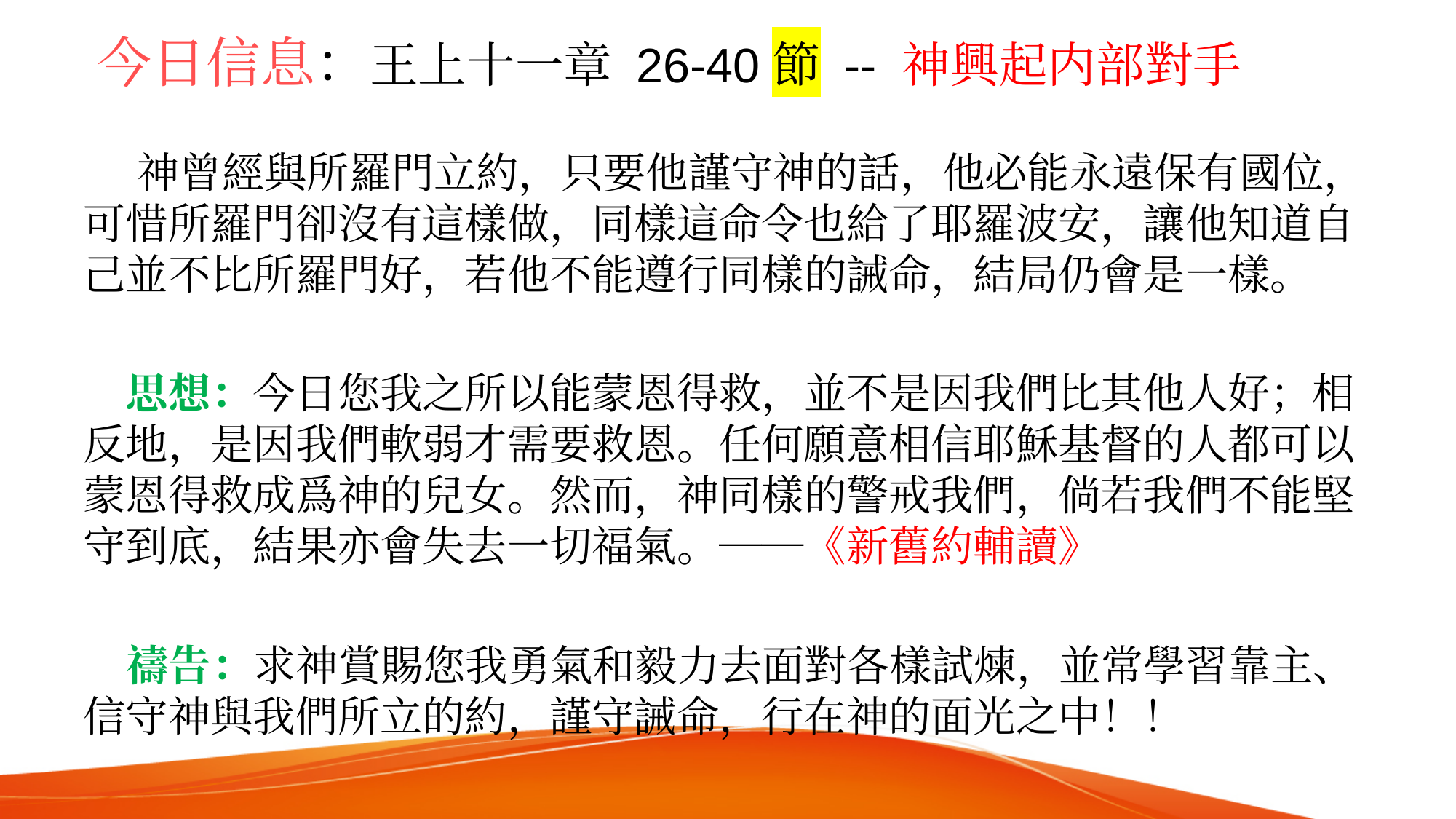

今日信息：王上十一章 26-40節 -- 神興起内部對手
    神曾經與所羅門立約，只要他謹守神的話，他必能永遠保有國位，可惜所羅門卻沒有這樣做，同樣這命令也給了耶羅波安，讓他知道自己並不比所羅門好，若他不能遵行同樣的誡命，結局仍會是一樣。

　思想：今日您我之所以能蒙恩得救，並不是因我們比其他人好；相反地，是因我們軟弱才需要救恩。任何願意相信耶穌基督的人都可以蒙恩得救成爲神的兒女。然而，神同樣的警戒我們，倘若我們不能堅守到底，結果亦會失去一切福氣。──《新舊約輔讀》

   禱告：求神賞賜您我勇氣和毅力去面對各樣試煉，並常學習靠主、信守神與我們所立的約，謹守誡命，行在神的面光之中！！